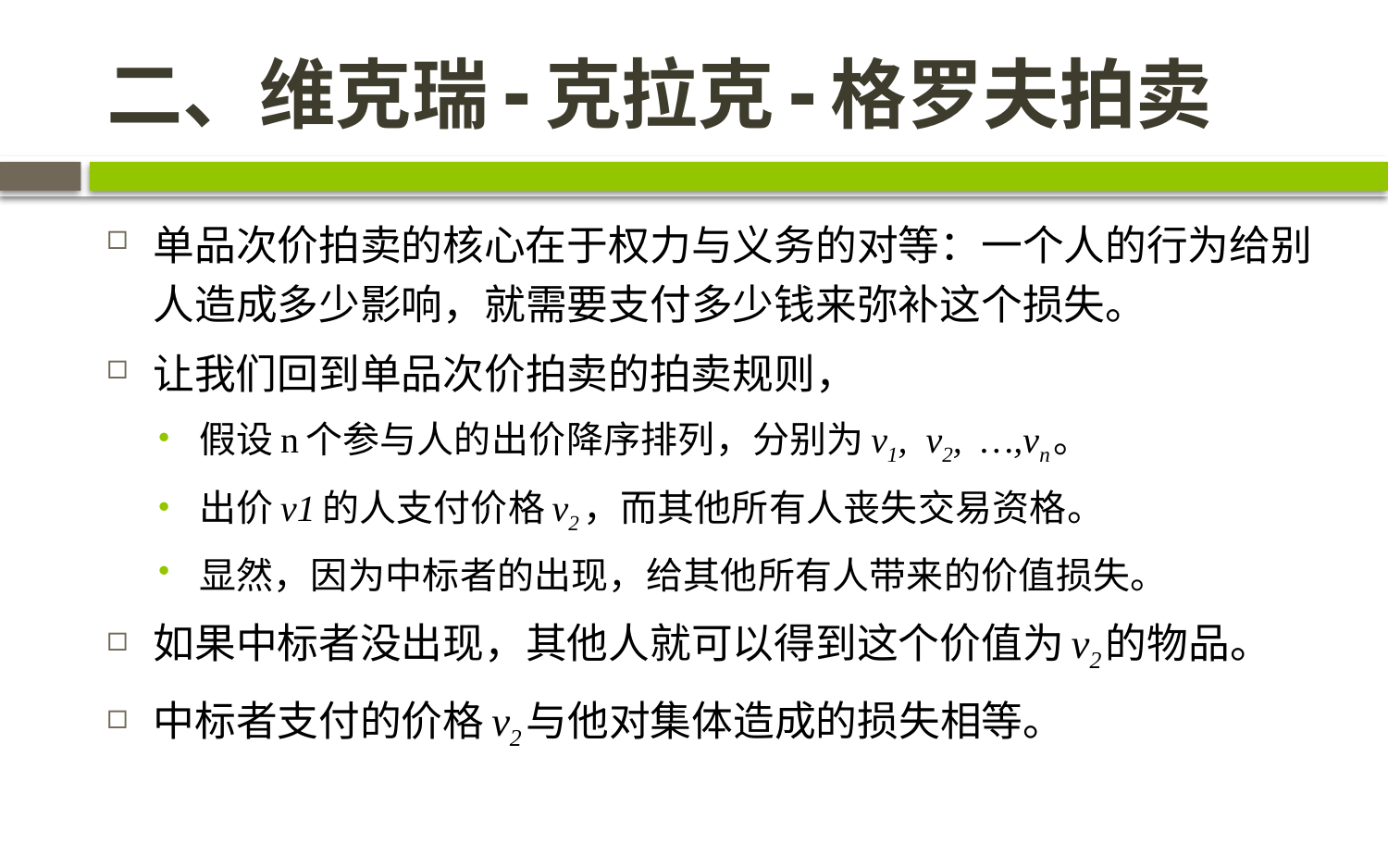

# 二、维克瑞-克拉克-格罗夫拍卖
单品次价拍卖的核心在于权力与义务的对等：一个人的行为给别人造成多少影响，就需要支付多少钱来弥补这个损失。
让我们回到单品次价拍卖的拍卖规则，
假设n个参与人的出价降序排列，分别为v1,  v2,  …,vn。
出价v1的人支付价格v2，而其他所有人丧失交易资格。
显然，因为中标者的出现，给其他所有人带来的价值损失。
如果中标者没出现，其他人就可以得到这个价值为v2的物品。
中标者支付的价格v2与他对集体造成的损失相等。